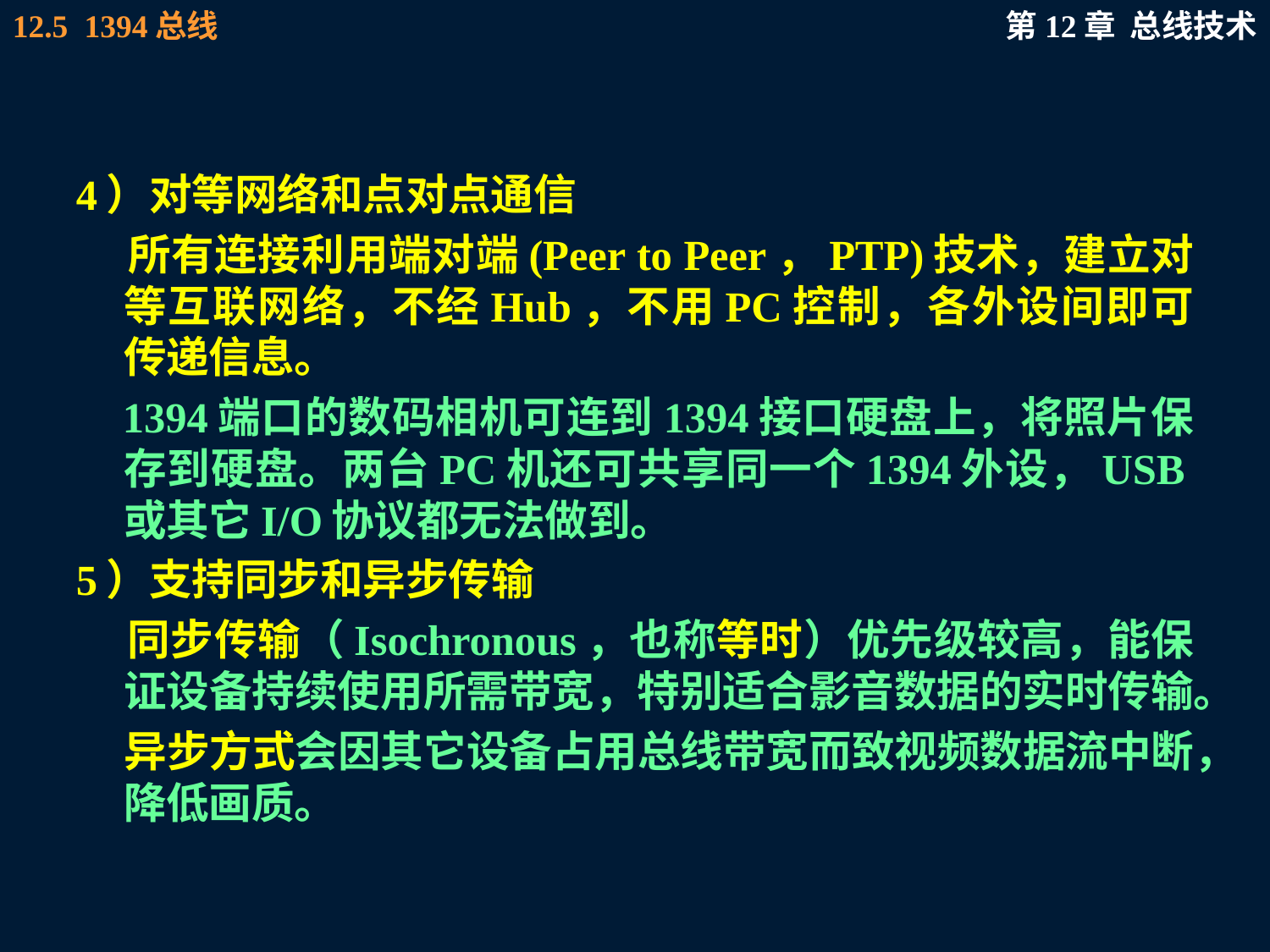

4）对等网络和点对点通信
    所有连接利用端对端(Peer to Peer，PTP)技术，建立对等互联网络，不经Hub，不用PC控制，各外设间即可传递信息。
    1394端口的数码相机可连到1394接口硬盘上，将照片保存到硬盘。两台PC机还可共享同一个1394外设，USB或其它I/O协议都无法做到。
5）支持同步和异步传输
    同步传输（Isochronous，也称等时）优先级较高，能保证设备持续使用所需带宽，特别适合影音数据的实时传输。
    异步方式会因其它设备占用总线带宽而致视频数据流中断，降低画质。